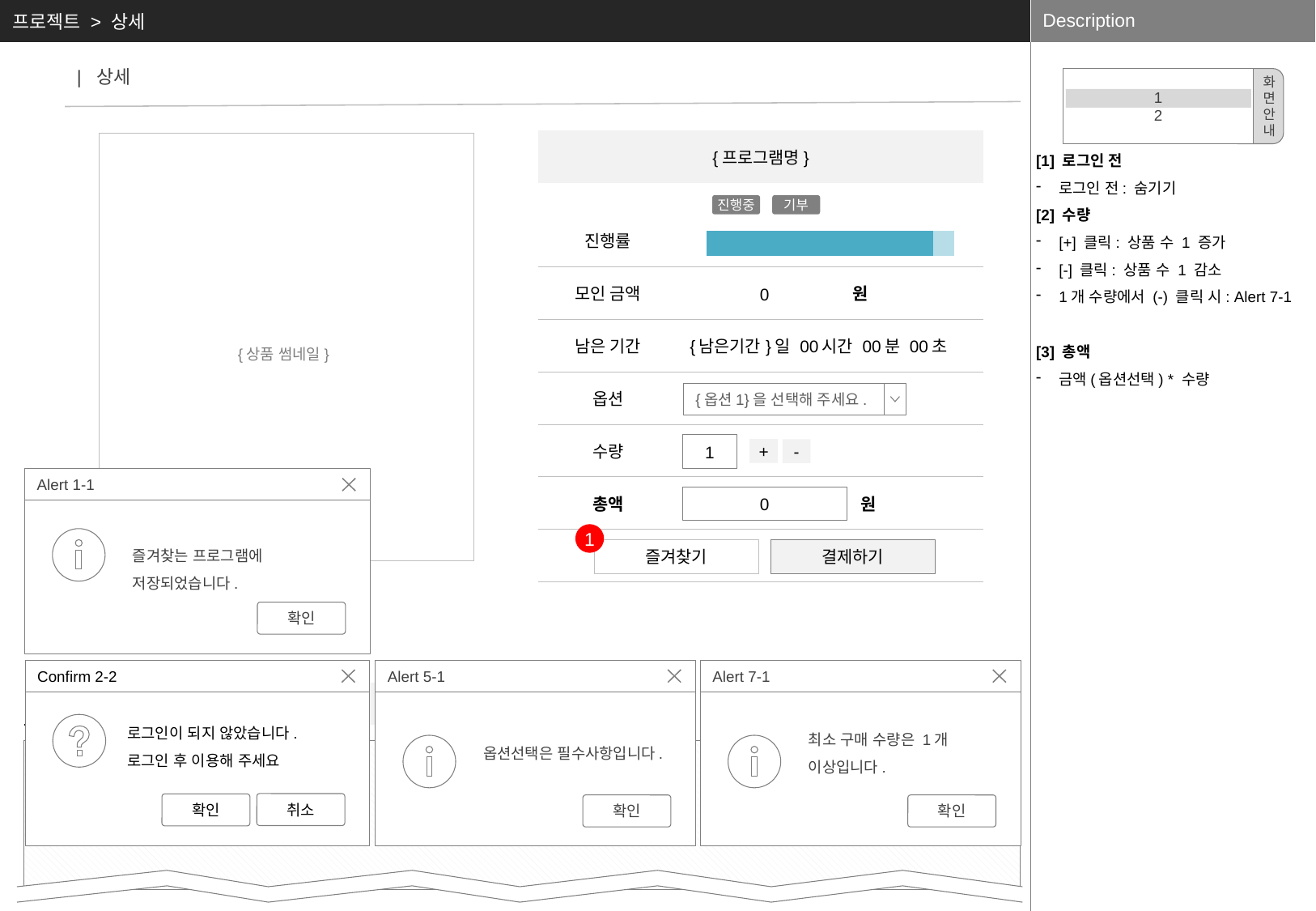

프로젝트 > 상세

[1] 로그인 전
로그인 전: 숨기기
[2] 수량
[+] 클릭: 상품 수 1 증가
[-] 클릭: 상품 수 1 감소
1개 수량에서 (-) 클릭 시: Alert 7-1

[3] 총액
금액(옵션선택) * 수량

|  상세
1
2
화
면
안
내

| {프로그램명} |  |
| --- | --- |
|  |  |
| 진행률 |  |
| 모인 금액 | 원 |
| 남은 기간 | {남은기간}일 00시간 00분 00초 |
| 옵션 |  |
| 수량 |  |
| 총액 | 원 |
|  |  |
|  |
| --- |
진행중
기부
0
{상품 썸네일}

{옵션1}을 선택해 주세요.

1
+
-
Alert 1-1

즐겨찾는 프로그램에 저장되었습니다.

확인
Cancel
Abort
0
7
1
즐겨찾기
결제하기
Confirm 2-2

로그인이 되지 않았습니다.
로그인 후 이용해 주세요

취소
확인
Abort
Alert 5-1

옵션선택은 필수사항입니다.

Abort
Cancel
확인
Alert 7-1

최소 구매 수량은 1개 이상입니다.

Abort
Cancel
확인
| Story | Comment | 단체소개 |
| --- | --- | --- |
|  |
| --- |
상품 상세 정보 영역